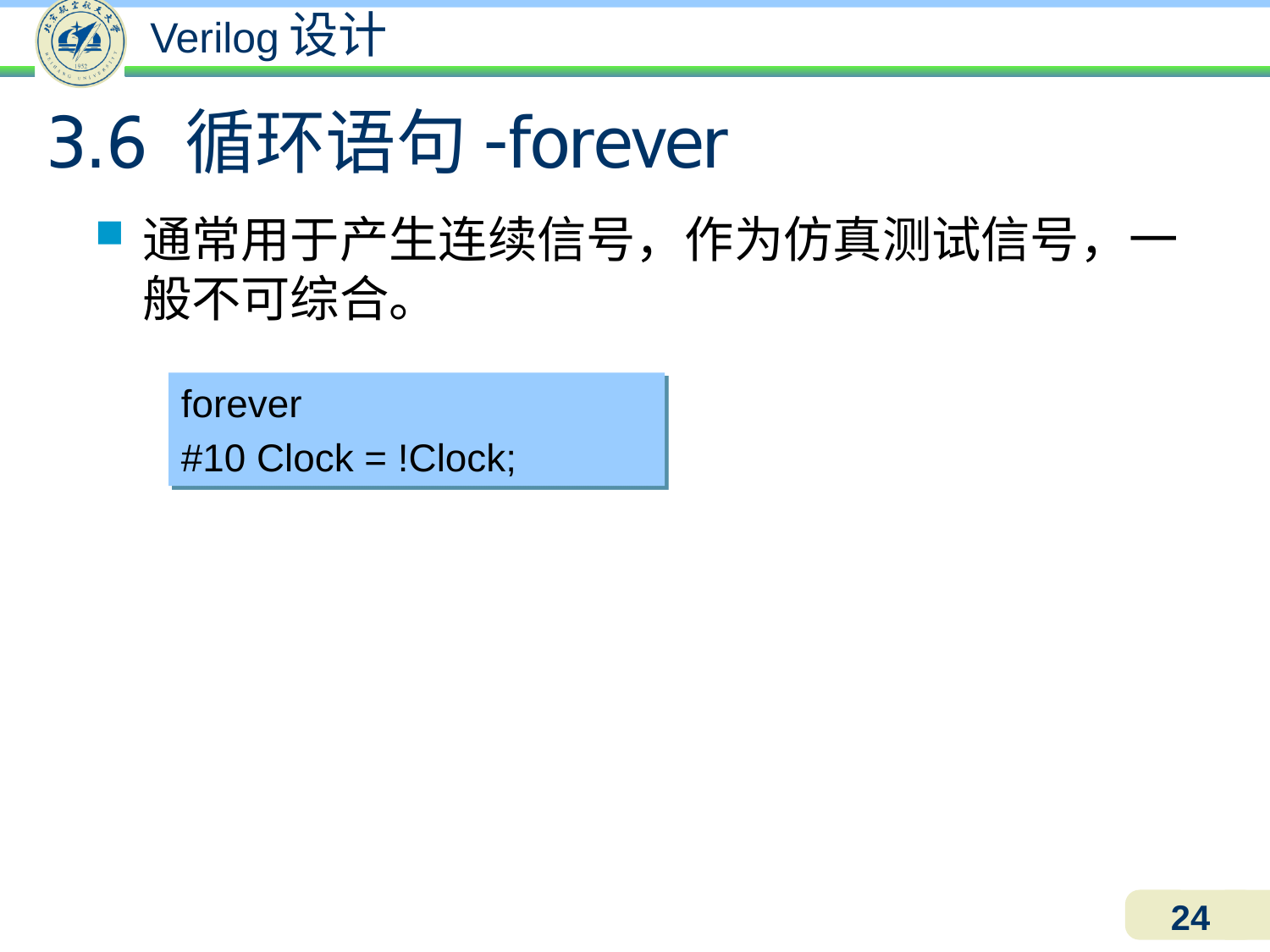

3.6 循环语句-forever
通常用于产生连续信号，作为仿真测试信号，一般不可综合。

forever
#10 Clock = !Clock;
24